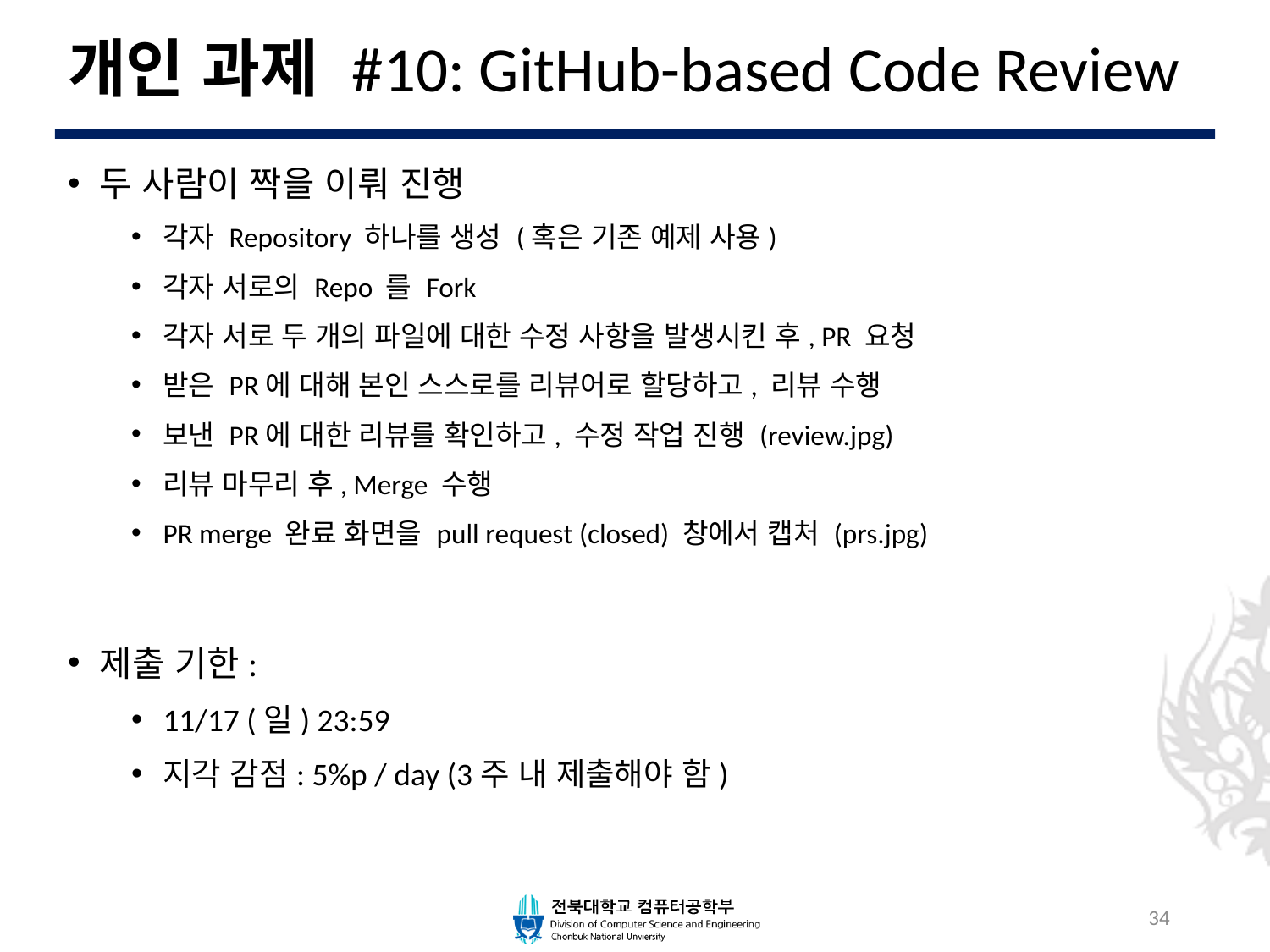

# 개인 과제 #10: GitHub-based Code Review
두 사람이 짝을 이뤄 진행
각자 Repository 하나를 생성 (혹은 기존 예제 사용)
각자 서로의 Repo 를 Fork
각자 서로 두 개의 파일에 대한 수정 사항을 발생시킨 후, PR 요청
받은 PR에 대해 본인 스스로를 리뷰어로 할당하고, 리뷰 수행
보낸 PR에 대한 리뷰를 확인하고, 수정 작업 진행 (review.jpg)
리뷰 마무리 후, Merge 수행
PR merge 완료 화면을 pull request (closed) 창에서 캡처 (prs.jpg)

제출 기한:
11/17 (일) 23:59
지각 감점: 5%p / day (3주 내 제출해야 함)

34